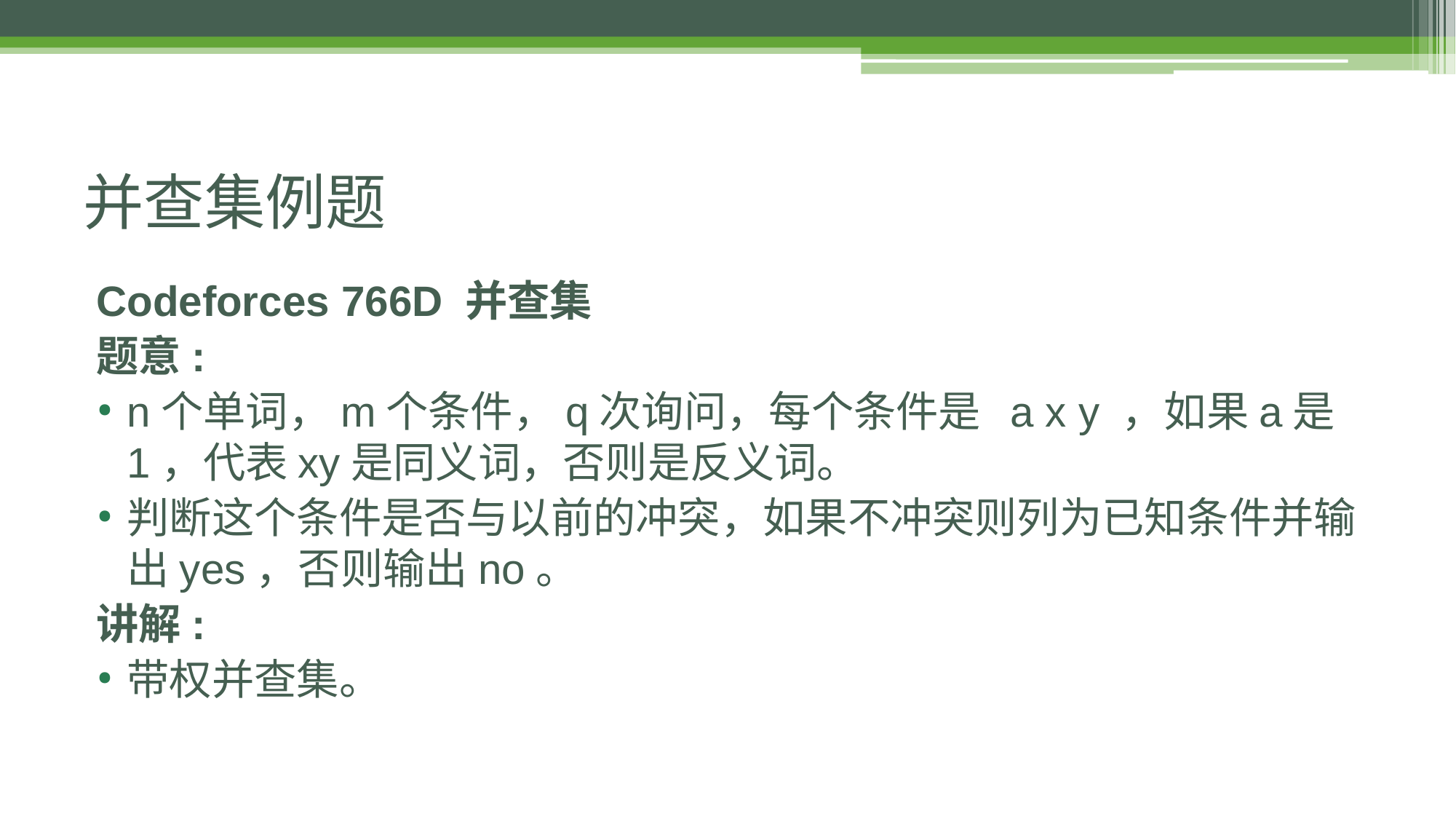

# 并查集例题
Codeforces 766D 并查集
题意:
n个单词，m个条件，q次询问，每个条件是  a x y ，如果a是1，代表xy是同义词，否则是反义词。
判断这个条件是否与以前的冲突，如果不冲突则列为已知条件并输出yes，否则输出no。
讲解:
带权并查集。